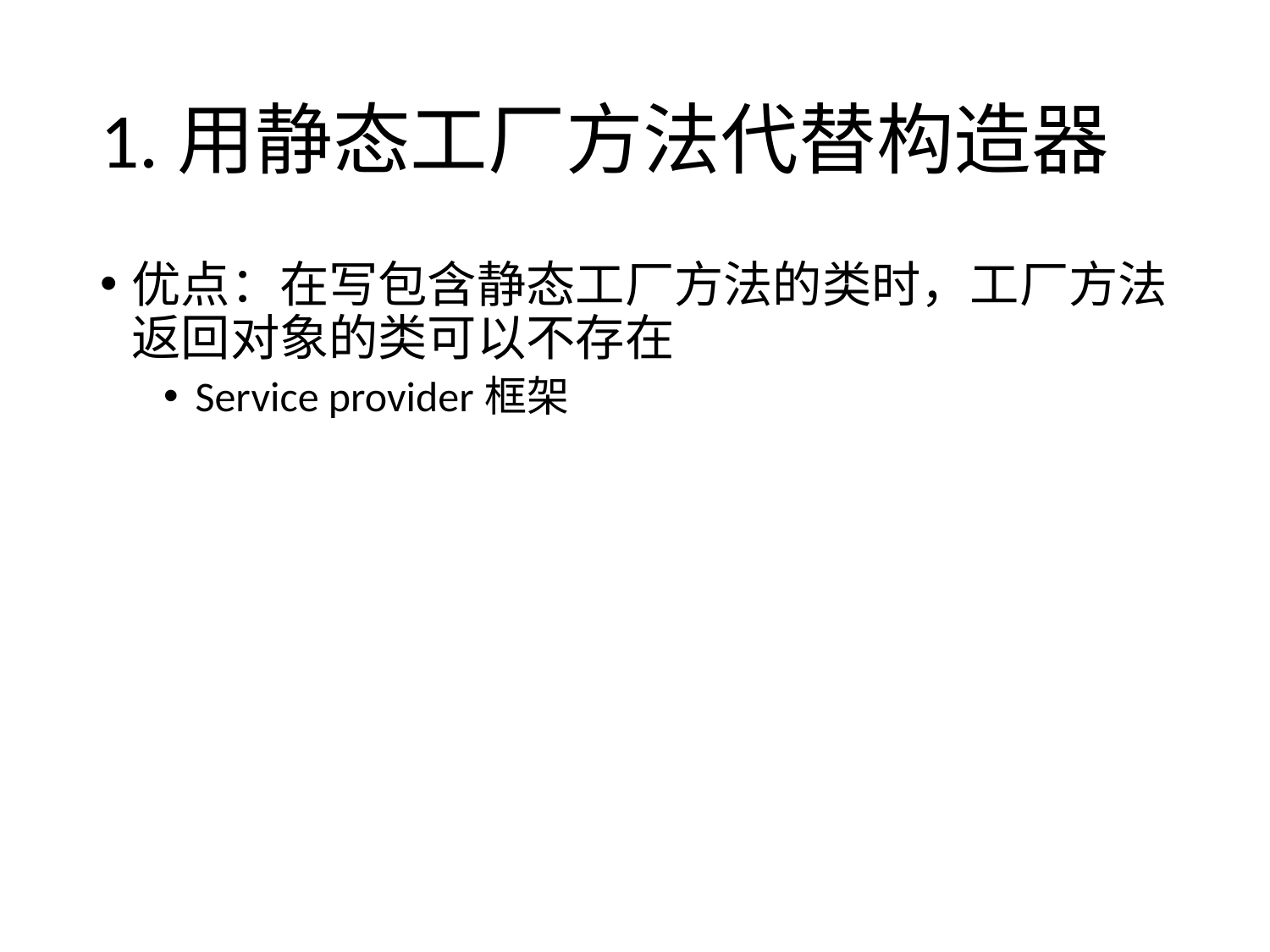

# 1.用静态工厂方法代替构造器
优点：在写包含静态工厂方法的类时，工厂方法返回对象的类可以不存在
Service provider框架